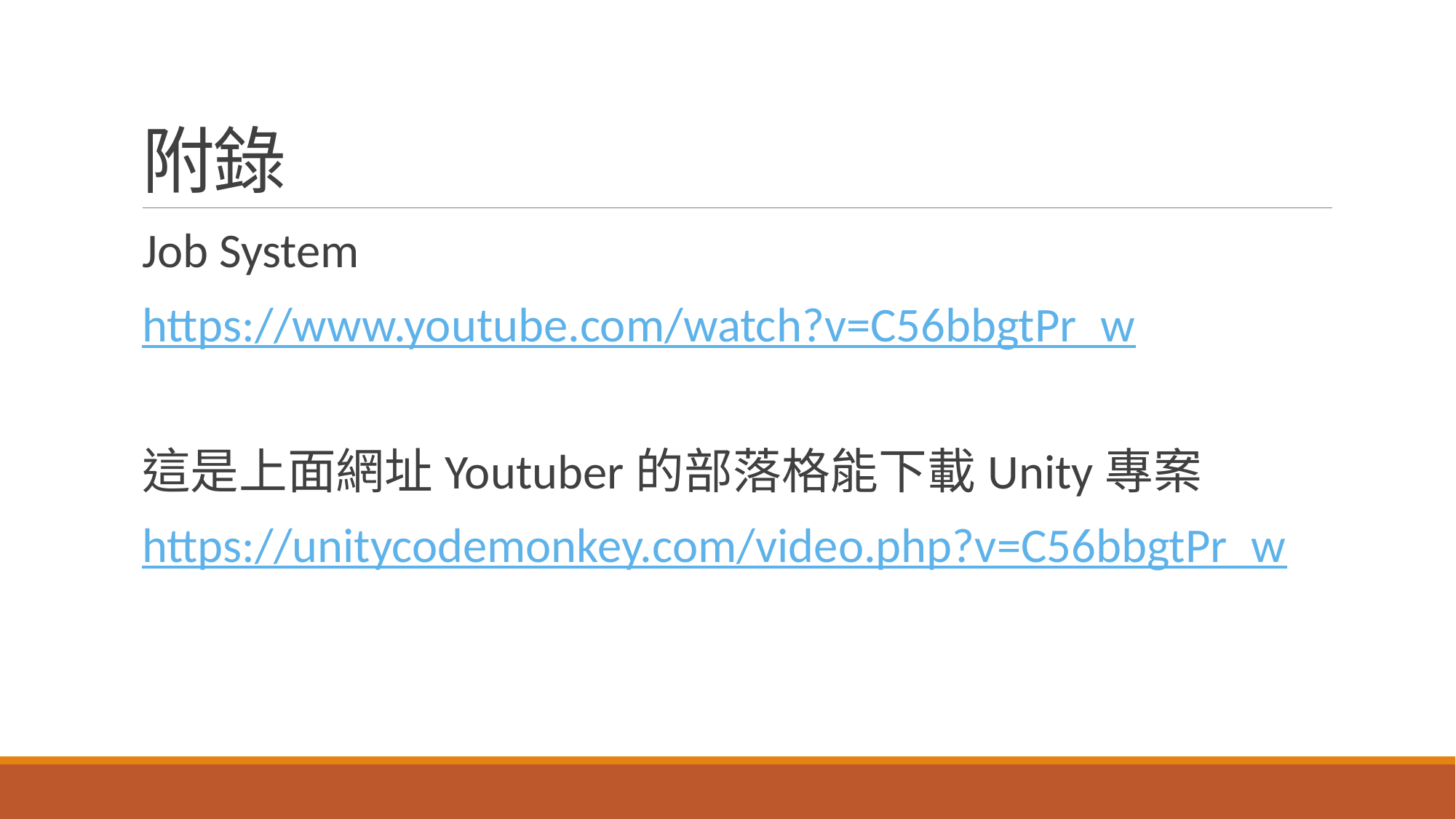

# 附錄
Job System
https://www.youtube.com/watch?v=C56bbgtPr_w

這是上面網址Youtuber的部落格能下載Unity專案
https://unitycodemonkey.com/video.php?v=C56bbgtPr_w